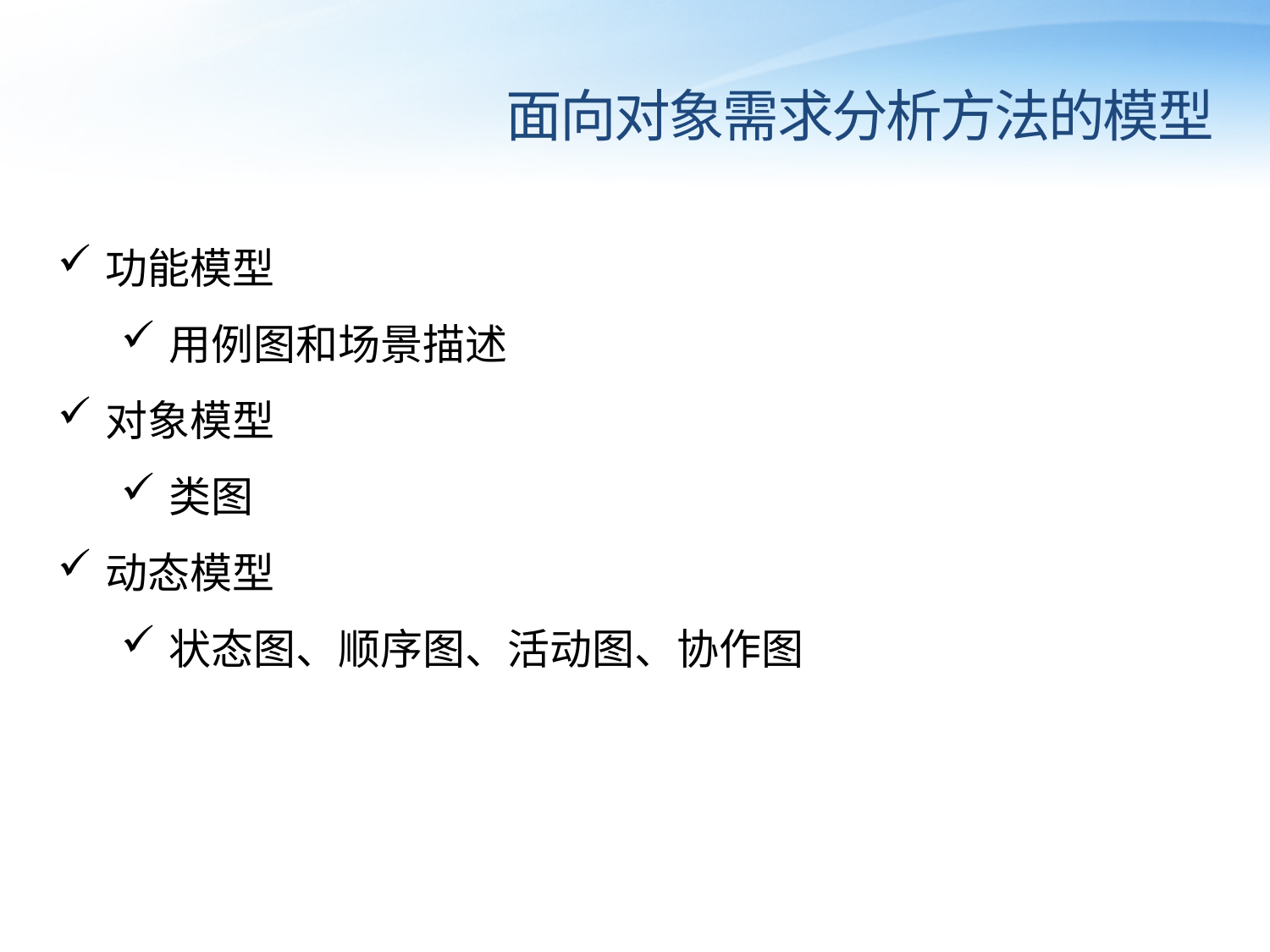

面向对象需求分析方法的模型
功能模型
用例图和场景描述
对象模型
类图
动态模型
状态图、顺序图、活动图、协作图